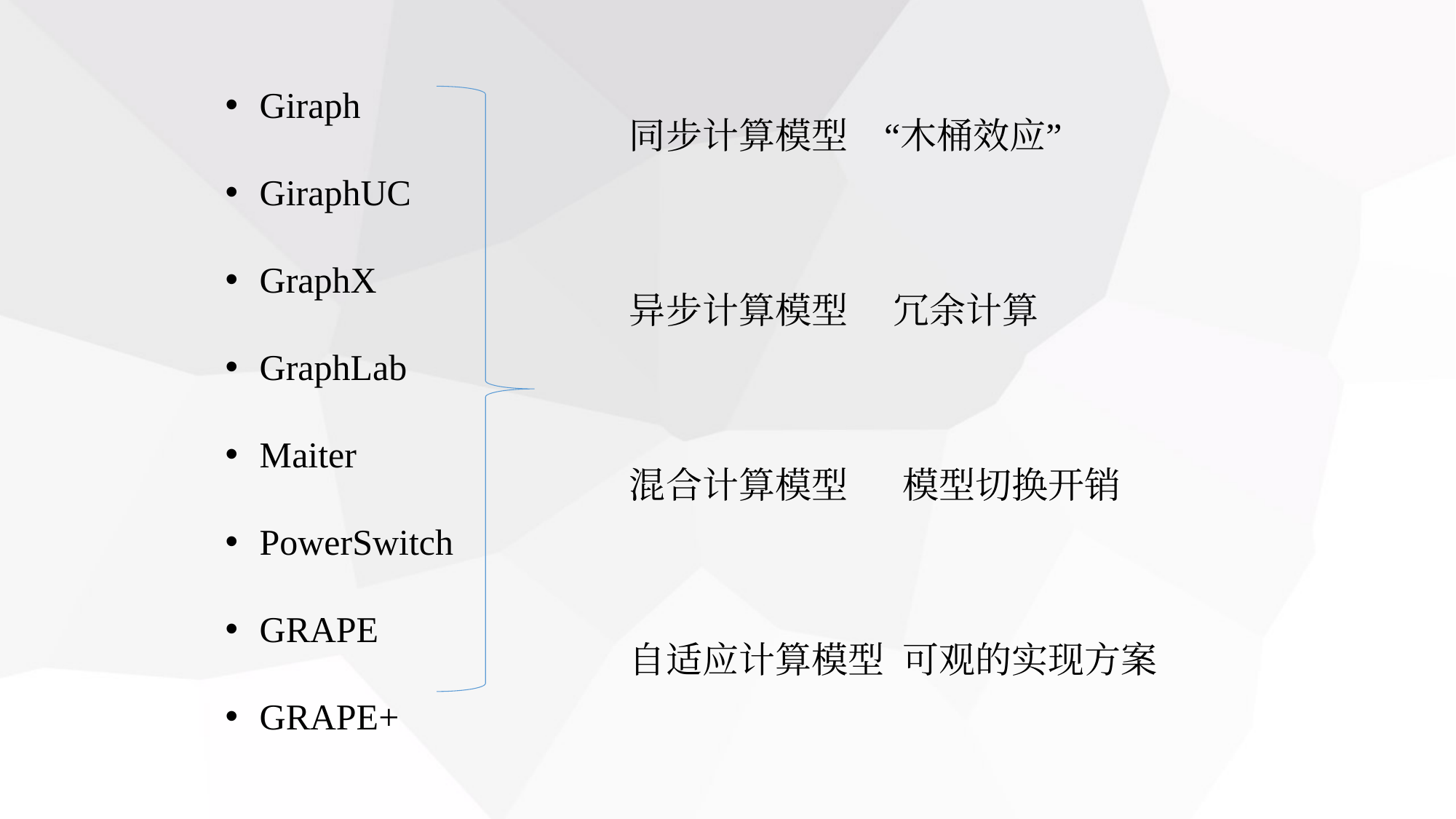

Giraph

GiraphUC

GraphX

GraphLab

Maiter

PowerSwitch

GRAPE

GRAPE+

同步计算模型    “木桶效应”

异步计算模型     冗余计算

混合计算模型      模型切换开销

自适应计算模型  可观的实现方案